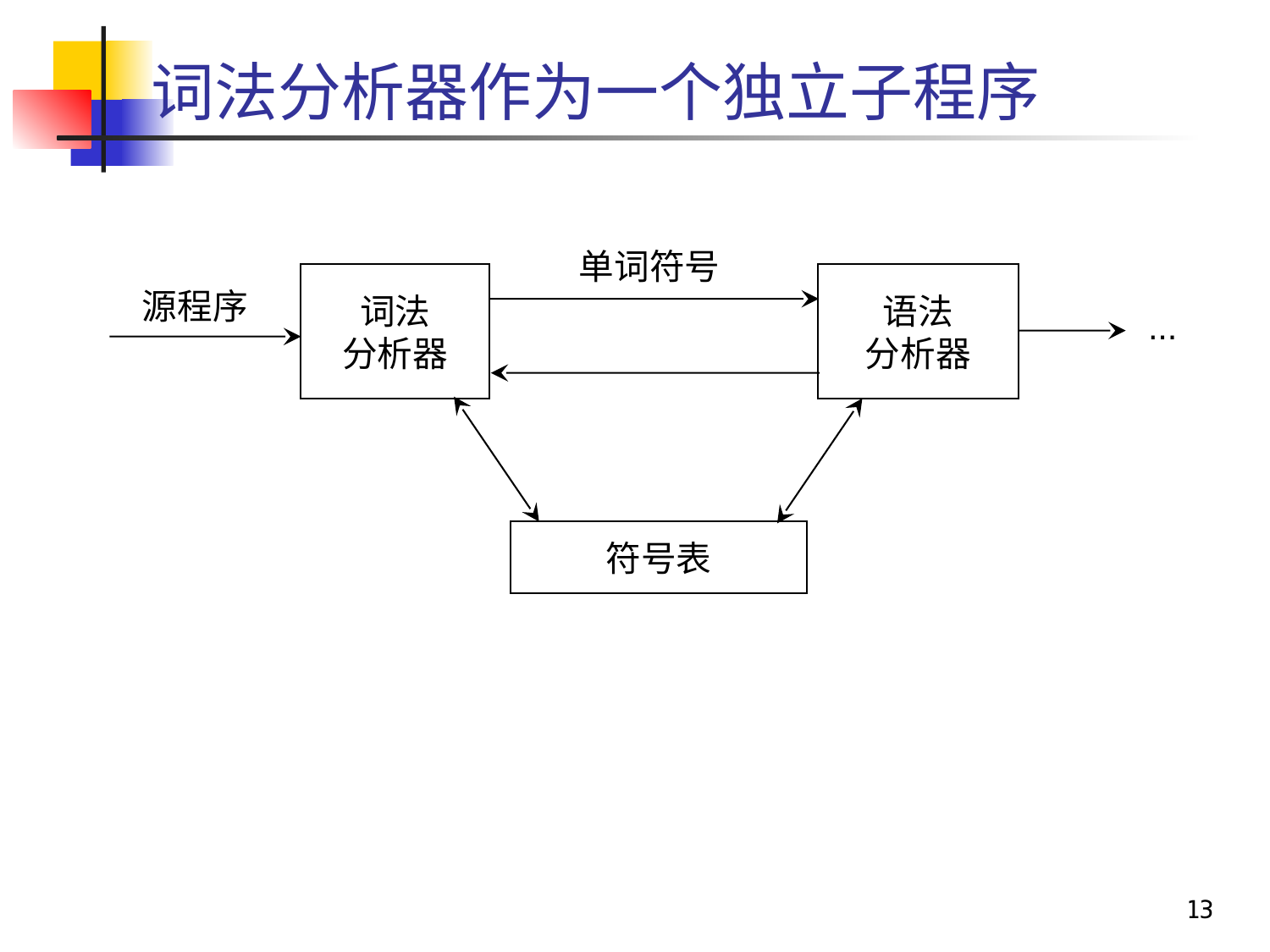

# 词法分析器作为一个独立子程序
单词符号

源程序

词法
分析器
语法
分析器
符号表
...

13